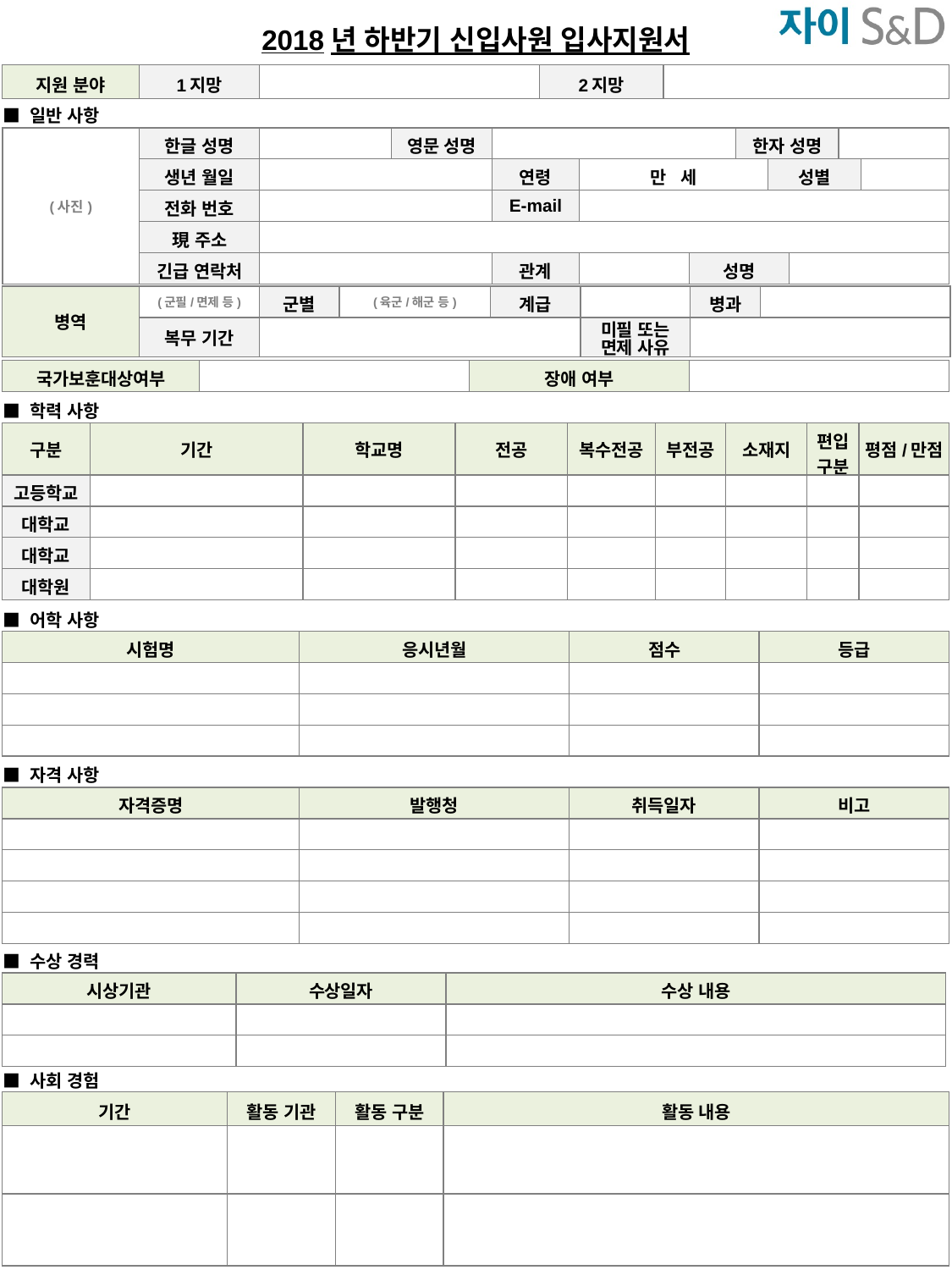

2018년 하반기 신입사원 입사지원서
| 지원 분야 | 1지망 |  | 2지망 |  |
| --- | --- | --- | --- | --- |
■ 일반 사항
| (사진) | 한글 성명 |  | 영문 성명 |  |  |  | 한자 성명 |  |  |  |  |
| --- | --- | --- | --- | --- | --- | --- | --- | --- | --- | --- | --- |
|  | 생년 월일 |  |  | 연령 | 만 세 |  |  | 성별 |  |  |  |
|  | 전화 번호 |  |  | E-mail |  |  |  |  |  |  |  |
|  | 現 주소 |  |  |  |  |  |  |  |  |  |  |
|  | 긴급 연락처 |  |  | 관계 |  | 성명 |  |  |  |  |  |
| 병역 | (군필/면제 등) | 군별 | (육군/해군 등) | 계급 |  | 병과 |  |
| --- | --- | --- | --- | --- | --- | --- | --- |
|  | 복무 기간 |  |  |  | 미필 또는 면제 사유 |  |  |
| 국가보훈대상여부 |  | 장애 여부 |  |
| --- | --- | --- | --- |
■ 학력 사항
| 구분 | 기간 | 학교명 | 전공 | 복수전공 | 부전공 | 소재지 | 편입 구분 | 평점/만점 |
| --- | --- | --- | --- | --- | --- | --- | --- | --- |
| 고등학교 |  |  |  |  |  |  |  |  |
| 대학교 |  |  |  |  |  |  |  |  |
| 대학교 |  |  |  |  |  |  |  |  |
| 대학원 |  |  |  |  |  |  |  |  |
■ 어학 사항
| 시험명 | 응시년월 | 점수 | 등급 |
| --- | --- | --- | --- |
|  |  |  |  |
|  |  |  |  |
|  |  |  |  |
■ 자격 사항
| 자격증명 | 발행청 | 취득일자 | 비고 |
| --- | --- | --- | --- |
|  |  |  |  |
|  |  |  |  |
|  |  |  |  |
|  |  |  |  |
■ 수상 경력
| 시상기관 | 수상일자 | 수상 내용 |
| --- | --- | --- |
|  |  |  |
|  |  |  |
■ 사회 경험
| 기간 | 활동 기관 | 활동 구분 | 활동 내용 |
| --- | --- | --- | --- |
|  |  |  |  |
|  |  |  |  |